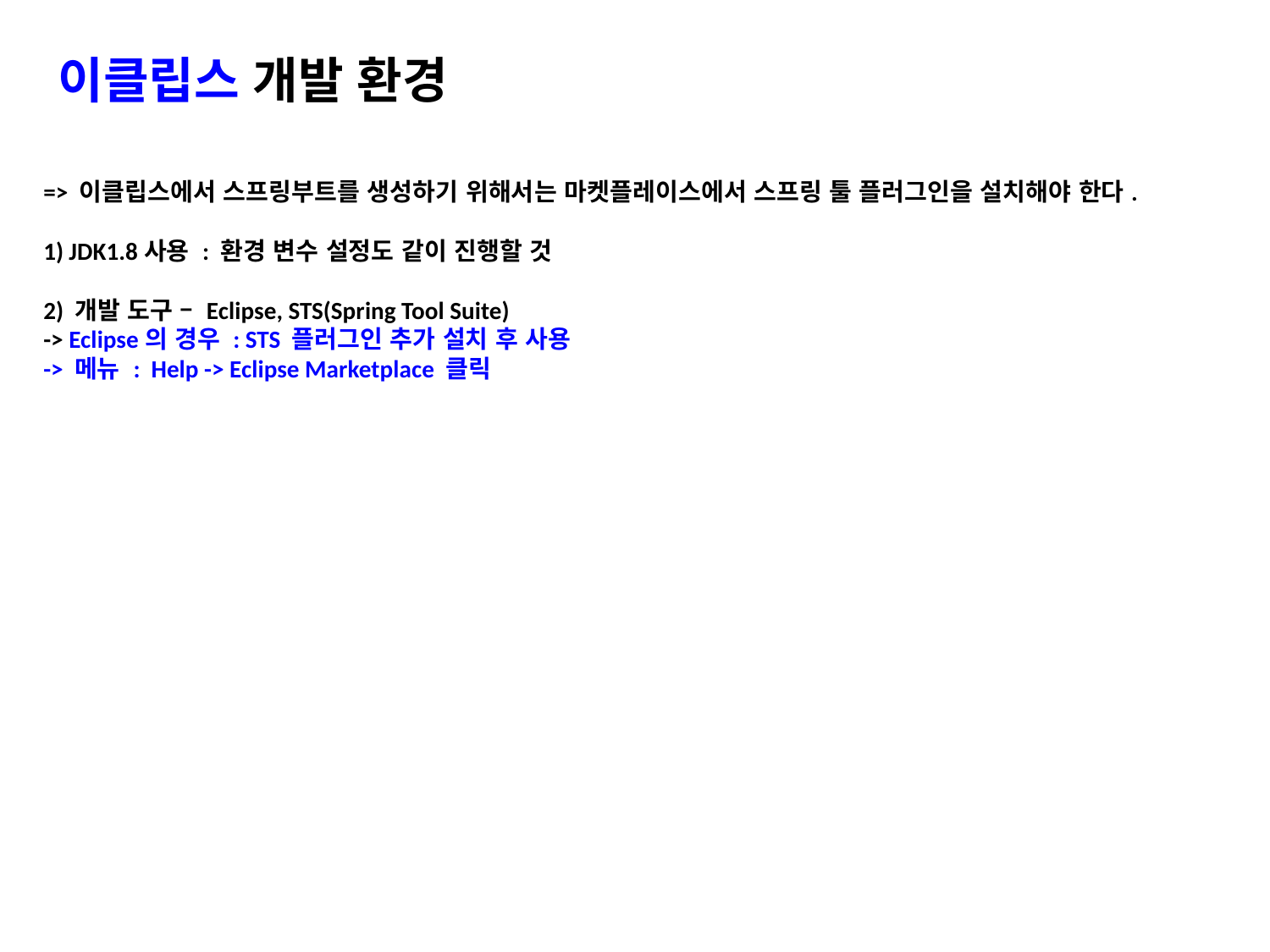

# 이클립스 개발 환경 => 이클립스에서 스프링부트를 생성하기 위해서는 마켓플레이스에서 스프링 툴 플러그인을 설치해야 한다. 1) JDK1.8사용 : 환경 변수 설정도 같이 진행할 것 2) 개발 도구 – Eclipse, STS(Spring Tool Suite) -> Eclipse의 경우 : STS 플러그인 추가 설치 후 사용 -> 메뉴 :  Help -> Eclipse Marketplace 클릭